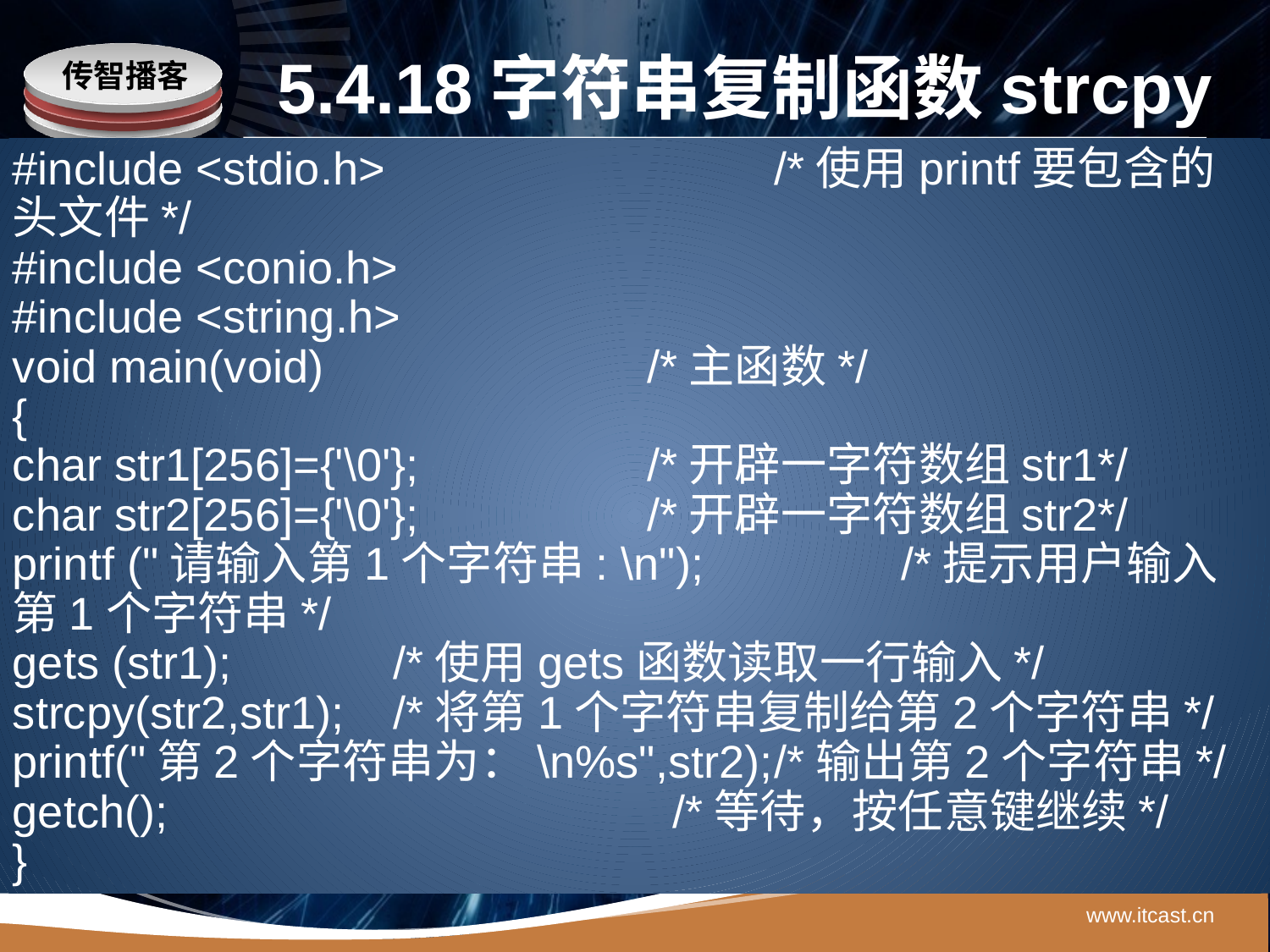

# 5.4.18字符串复制函数strcpy
#include <stdio.h>				/*使用printf要包含的头文件*/
#include <conio.h>
#include <string.h>
void main(void)			/*主函数*/
{
char str1[256]={'\0'};		/*开辟一字符数组str1*/
char str2[256]={'\0'};		/*开辟一字符数组str2*/
printf ("请输入第1个字符串: \n");		/*提示用户输入第1个字符串*/
gets (str1);		/*使用gets函数读取一行输入*/
strcpy(str2,str1);	/*将第1个字符串复制给第2个字符串*/
printf("第2个字符串为：\n%s",str2);	/*输出第2个字符串*/
getch();				  /*等待，按任意键继续*/
}
www.itcast.cn